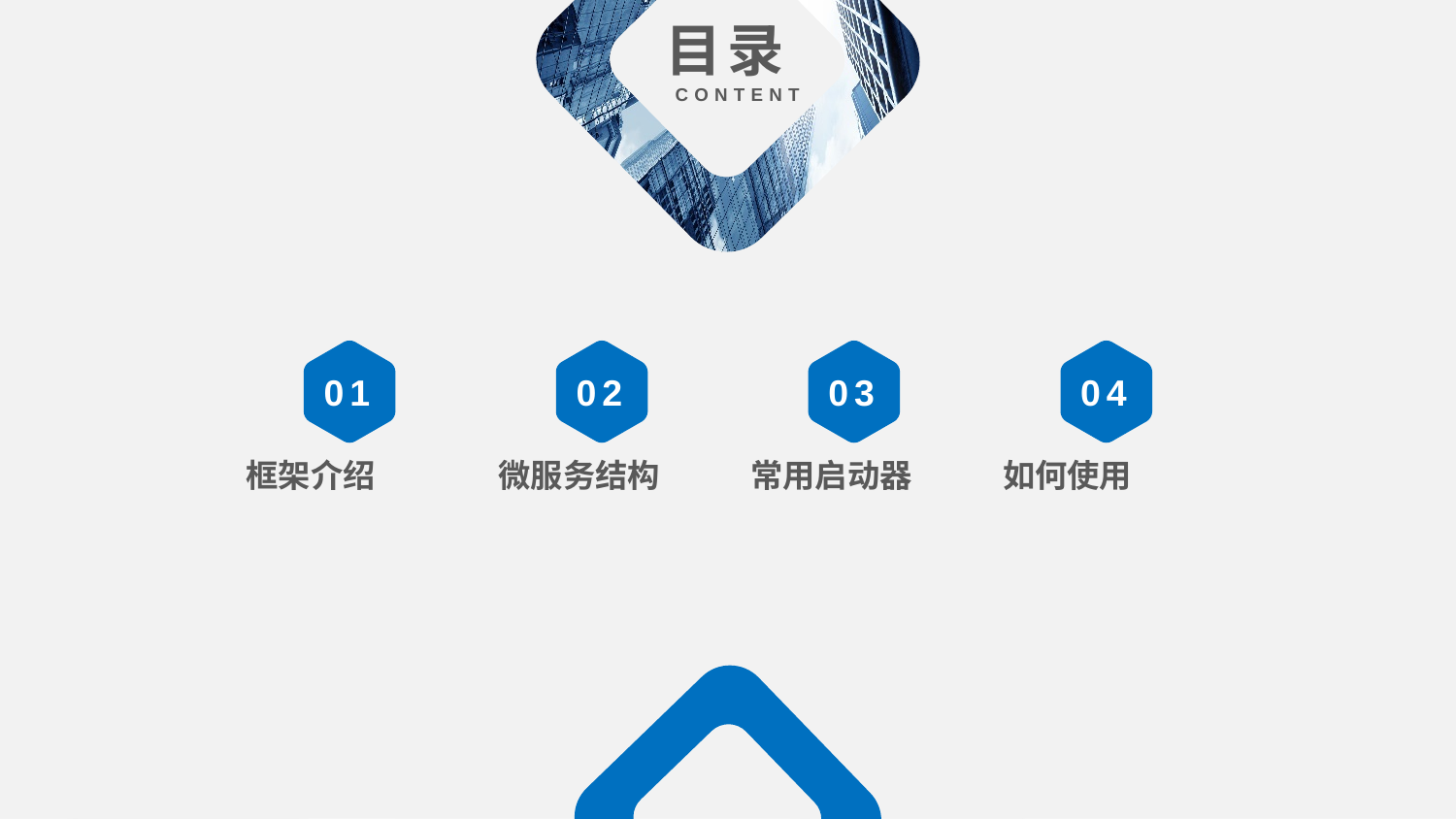

目录
CONTENT

01
框架介绍

02
微服务结构

03
常用启动器

04
如何使用